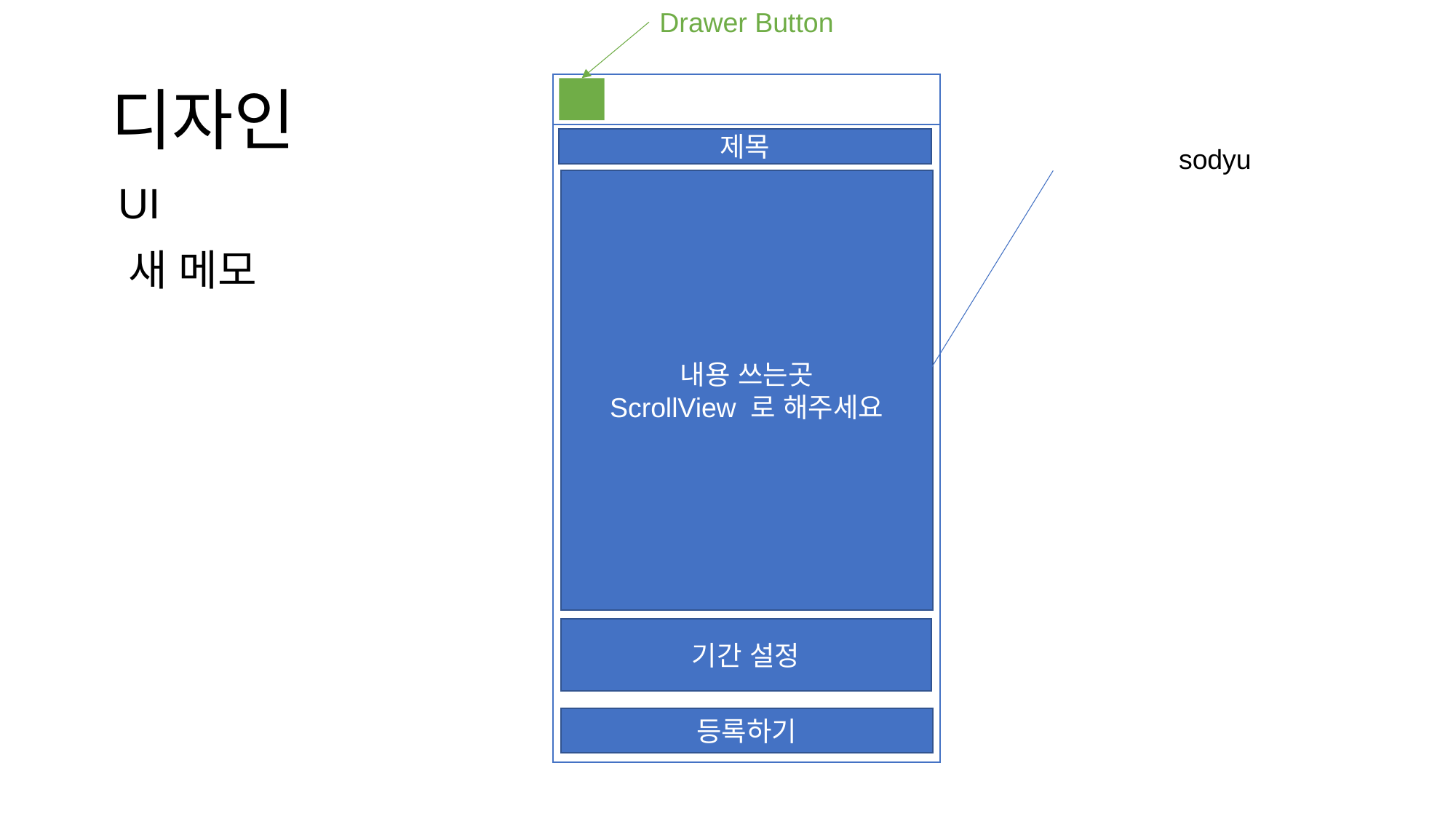

Drawer Button
# 디자인

제목
sodyu
UI
내용 쓰는곳
ScrollView 로 해주세요
새 메모
기간 설정
등록하기